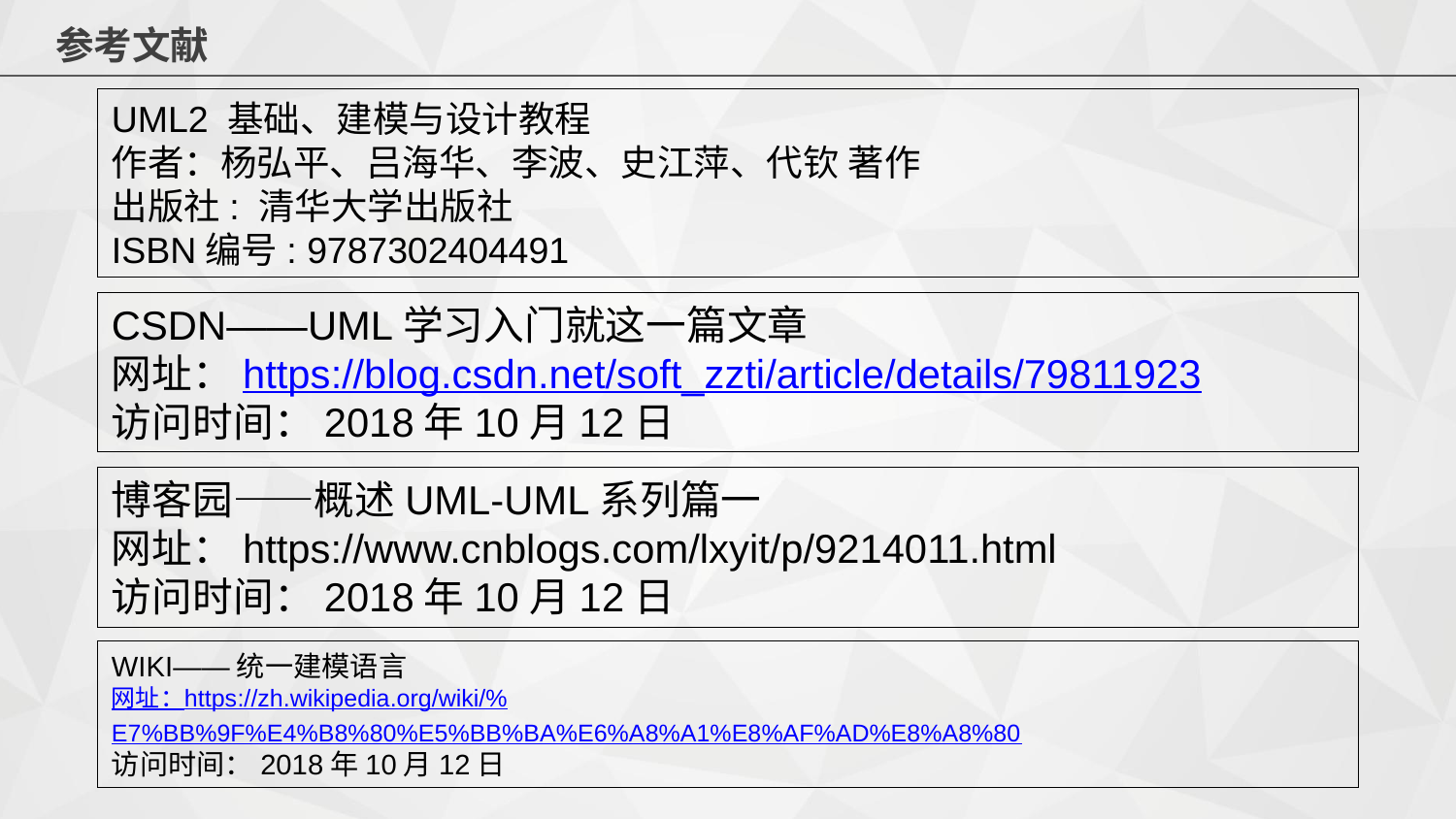

参考文献
UML2 基础、建模与设计教程
作者：杨弘平、吕海华、李波、史江萍、代钦 著作
出版社: 清华大学出版社
ISBN编号: 9787302404491
CSDN——UML学习入门就这一篇文章
网址：https://blog.csdn.net/soft_zzti/article/details/79811923
访问时间：2018年10月12日
博客园——概述UML-UML系列篇一
网址：https://www.cnblogs.com/lxyit/p/9214011.html
访问时间：2018年10月12日
WIKI——统一建模语言
网址：https://zh.wikipedia.org/wiki/%E7%BB%9F%E4%B8%80%E5%BB%BA%E6%A8%A1%E8%AF%AD%E8%A8%80
访问时间：2018年10月12日